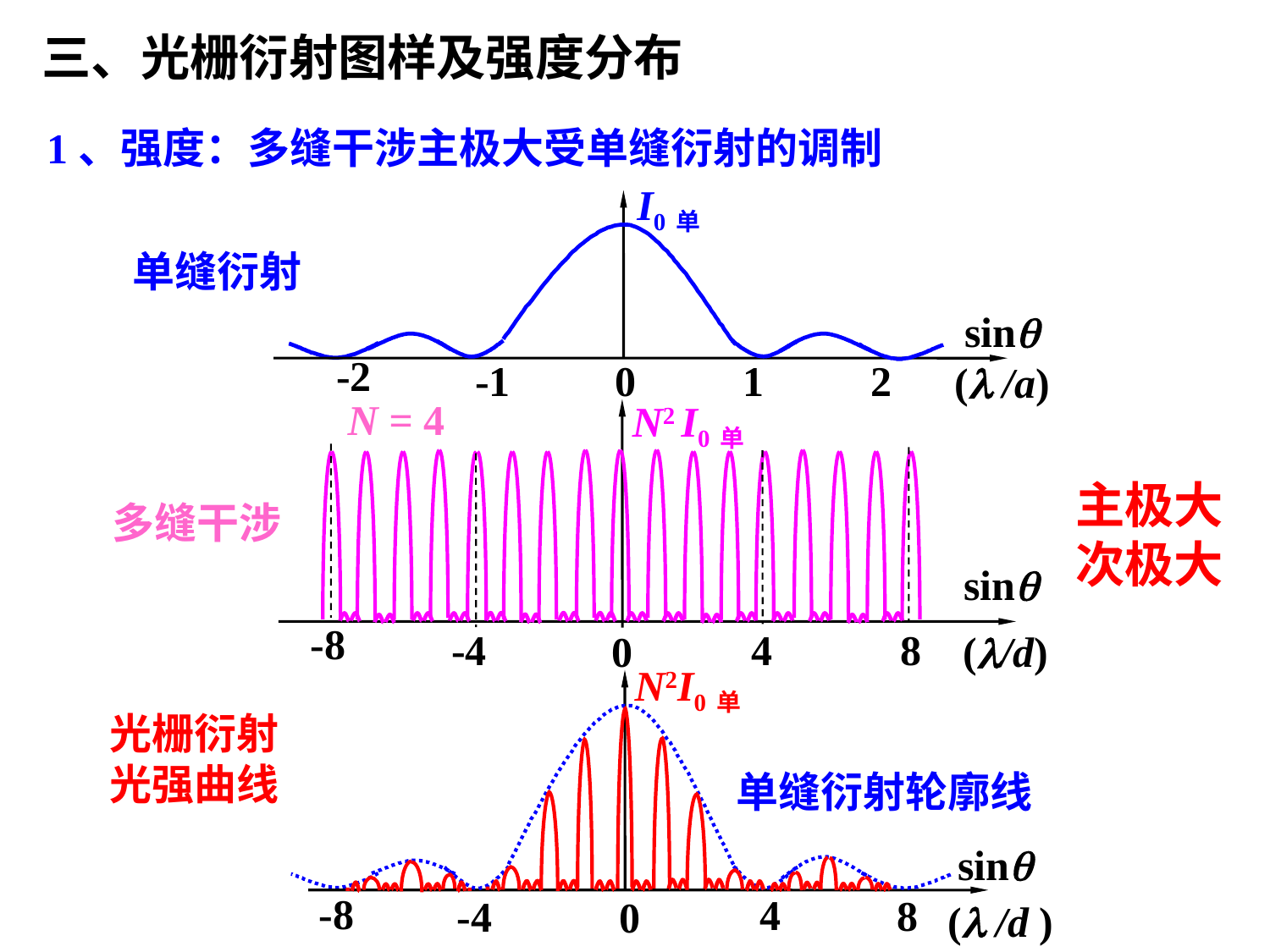

三、光栅衍射图样及强度分布
1、强度：多缝干涉主极大受单缝衍射的调制
I0单

sinθ

-2
-1

0
2

1

(λ /a)

单缝衍射
N = 4
N2 I0单

sinθ
-8

-4
4
8
0
(λ/d)

多缝干涉
主极大
次极大
N2I0单

光栅衍射
光强曲线

sinθ

-8

4
8

-4
0

(λ /d )
单缝衍射轮廓线